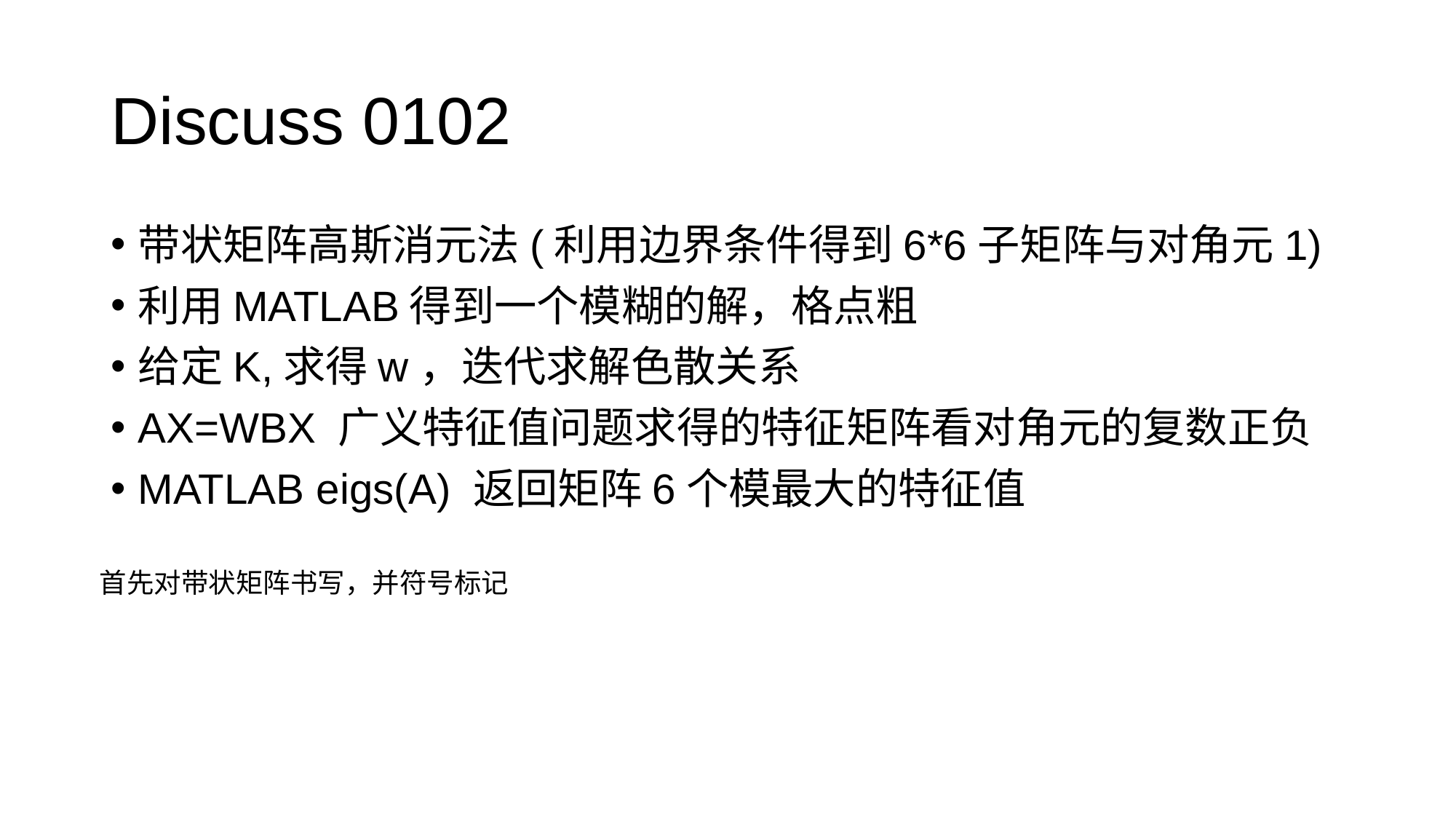

# Discuss 0102
带状矩阵高斯消元法(利用边界条件得到6*6子矩阵与对角元1)
利用MATLAB得到一个模糊的解，格点粗
给定K,求得w，迭代求解色散关系
AX=WBX 广义特征值问题求得的特征矩阵看对角元的复数正负
MATLAB eigs(A) 返回矩阵6个模最大的特征值

首先对带状矩阵书写，并符号标记